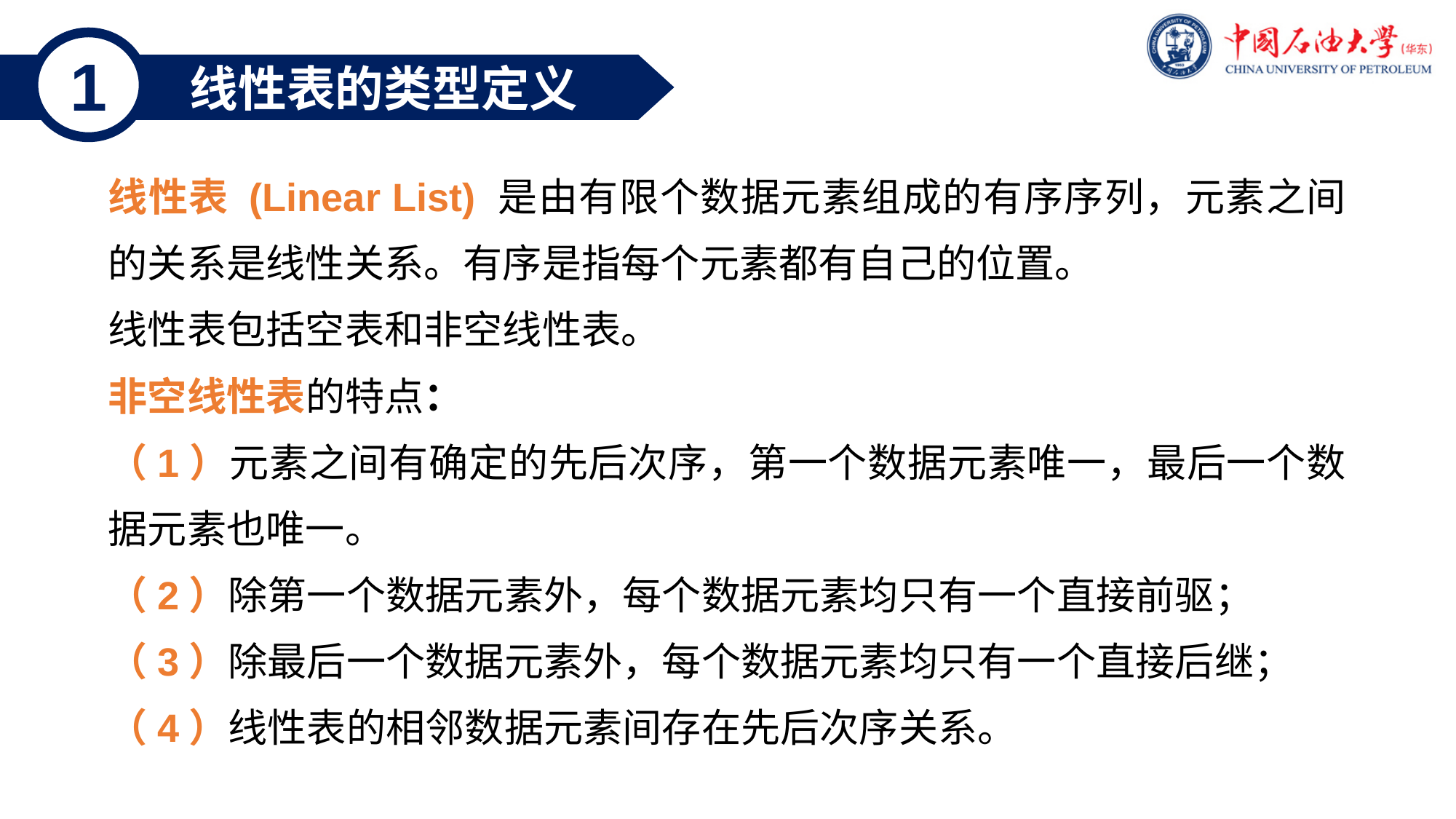

1
线性表的类型定义
线性表 (Linear List) 是由有限个数据元素组成的有序序列，元素之间的关系是线性关系。有序是指每个元素都有自己的位置。
线性表包括空表和非空线性表。
非空线性表的特点：
（1）元素之间有确定的先后次序，第一个数据元素唯一，最后一个数据元素也唯一。
（2）除第一个数据元素外，每个数据元素均只有一个直接前驱；
（3）除最后一个数据元素外，每个数据元素均只有一个直接后继；
（4）线性表的相邻数据元素间存在先后次序关系。